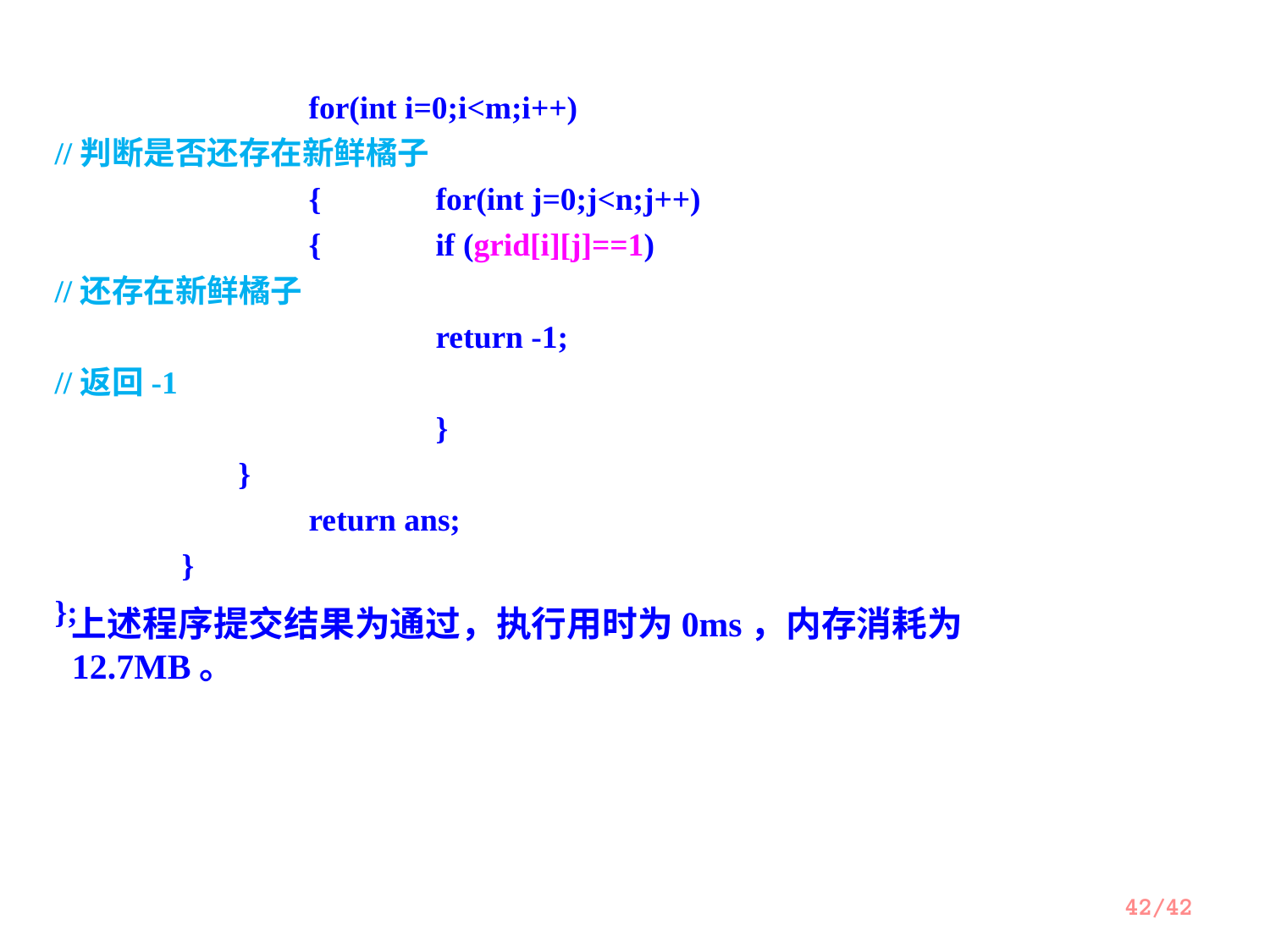

for(int i=0;i<m;i++)                    				//判断是否还存在新鲜橘子
		{    	for(int j=0;j<n;j++)
           		{  	if (grid[i][j]==1)              				//还存在新鲜橘子
                   	 	return -1;              					//返回-1
			}
	       }
      		return ans;
	}
};
上述程序提交结果为通过，执行用时为0ms，内存消耗为12.7MB。
42/42